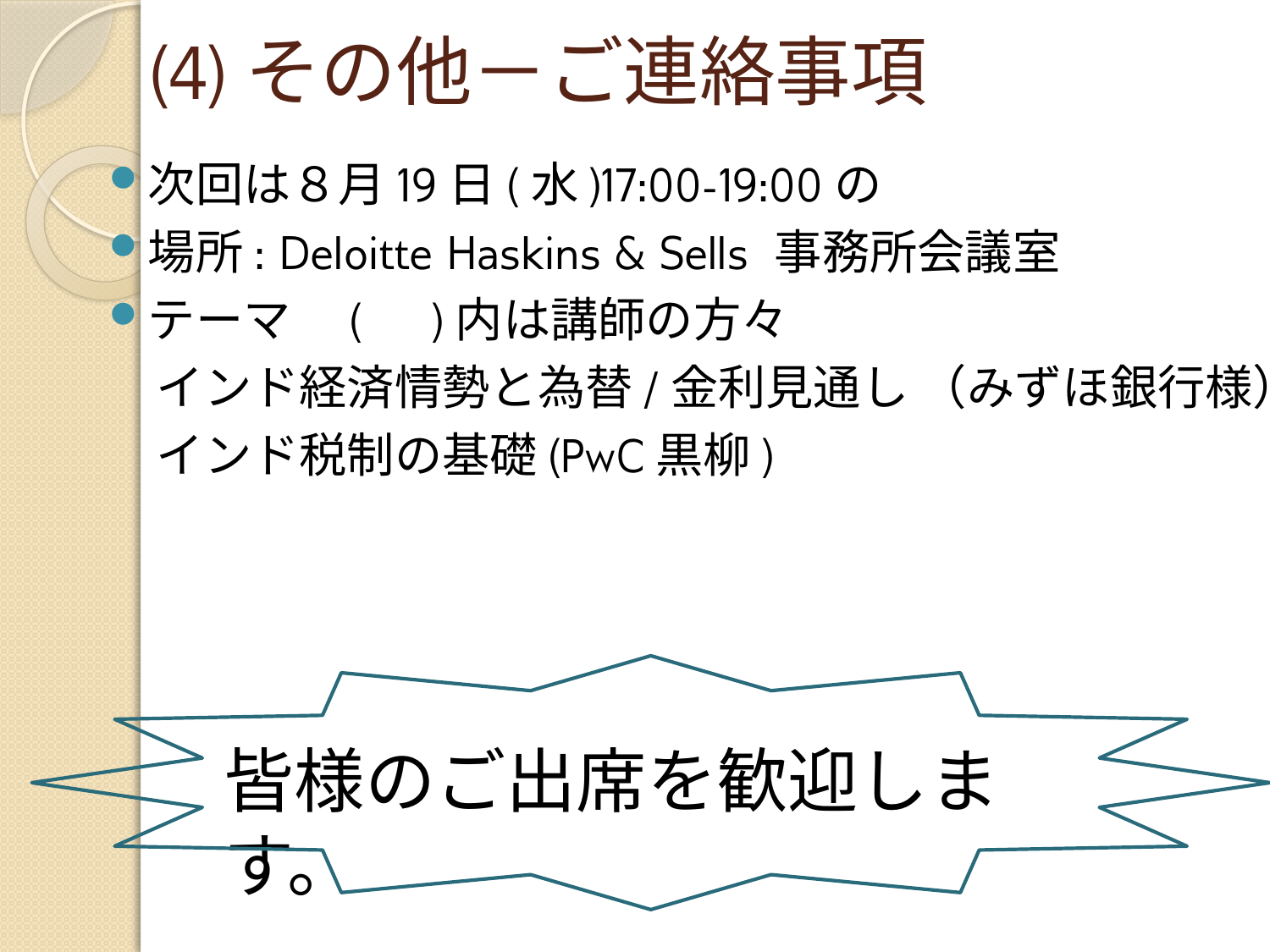

# (4)その他－ご連絡事項
次回は８月19日(水)17:00-19:00の
場所: Deloitte Haskins & Sells 事務所会議室
テーマ　(　)内は講師の方々
　インド経済情勢と為替/金利見通し （みずほ銀行様）
　インド税制の基礎(PwC黒柳)

皆様のご出席を歓迎します。